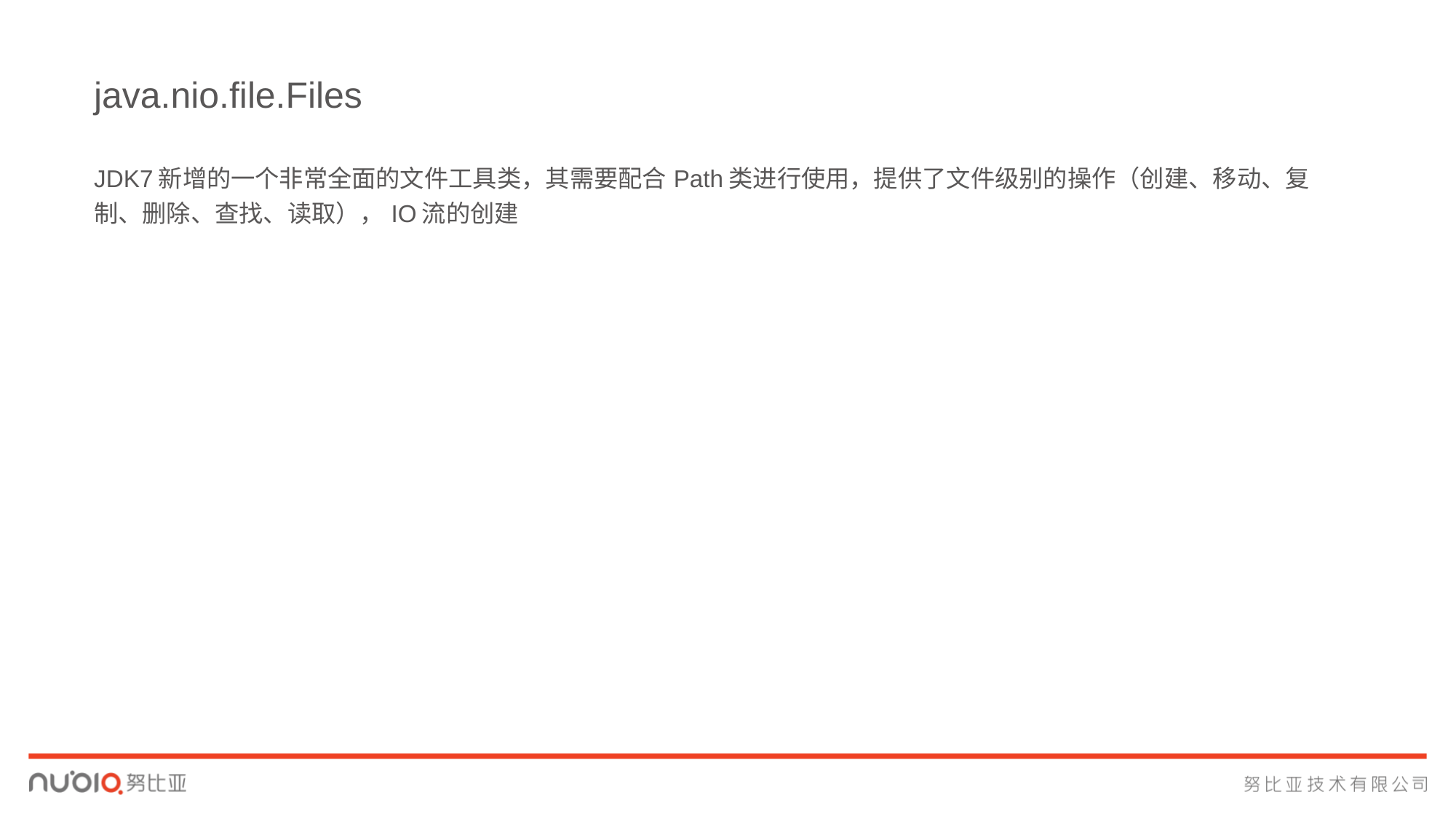

java.nio.file.Files

JDK7新增的一个非常全面的文件工具类，其需要配合Path类进行使用，提供了文件级别的操作（创建、移动、复制、删除、查找、读取），IO流的创建